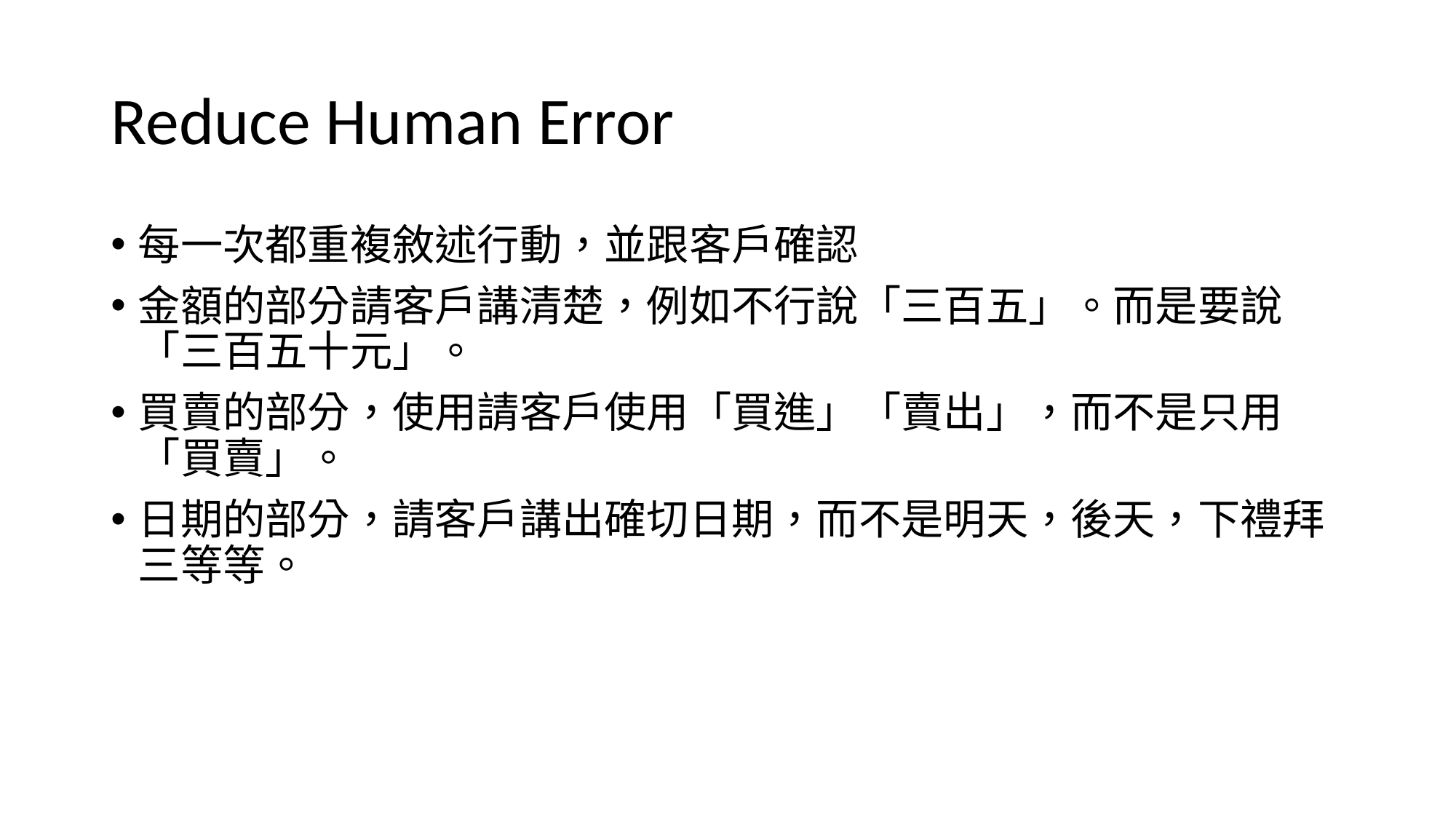

# Reduce Human Error
每一次都重複敘述行動，並跟客戶確認
金額的部分請客戶講清楚，例如不行說「三百五」。而是要說「三百五十元」。
買賣的部分，使用請客戶使用「買進」「賣出」，而不是只用「買賣」。
日期的部分，請客戶講出確切日期，而不是明天，後天，下禮拜三等等。